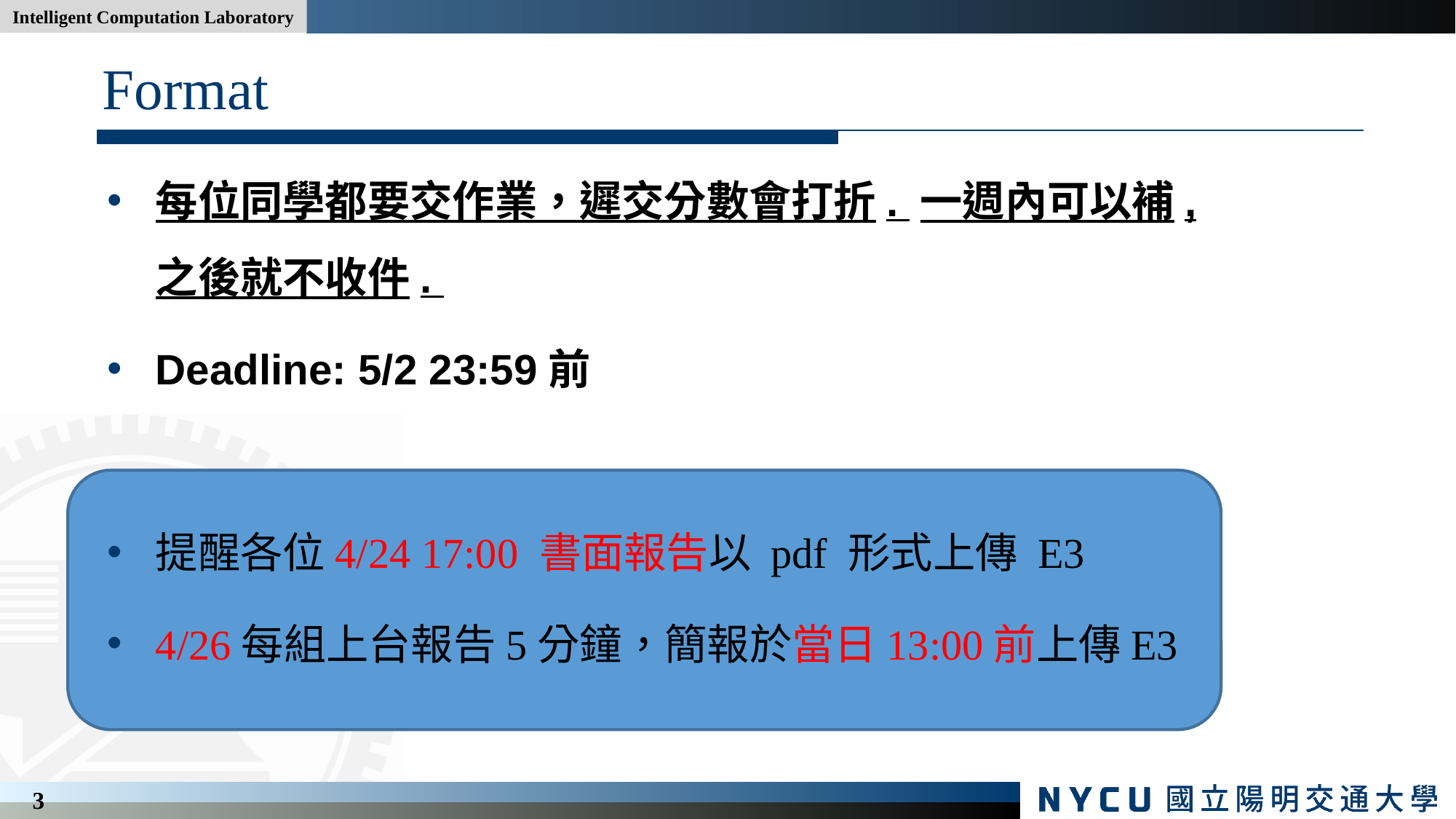

# Format
每位同學都要交作業，遲交分數會打折. 一週內可以補, 之後就不收件.
Deadline: 5/2 23:59前

提醒各位4/24 17:00 書面報告以 pdf 形式上傳 E3
4/26每組上台報告5分鐘，簡報於當日13:00前上傳E3

3